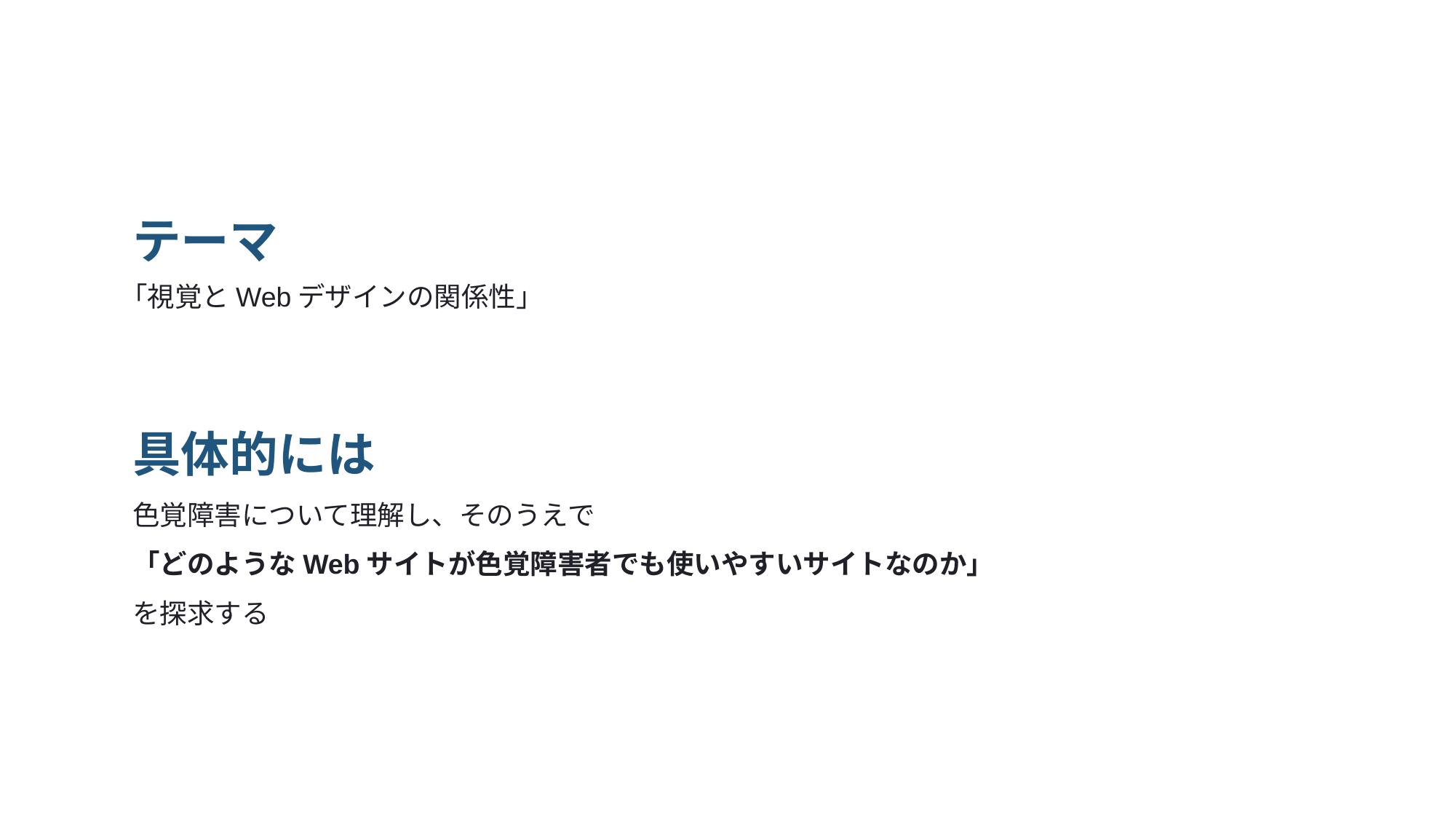

テーマ
「視覚とWebデザインの関係性」

具体的には
色覚障害について理解し、そのうえで
「どのようなWebサイトが色覚障害者でも使いやすいサイトなのか」
を探求する